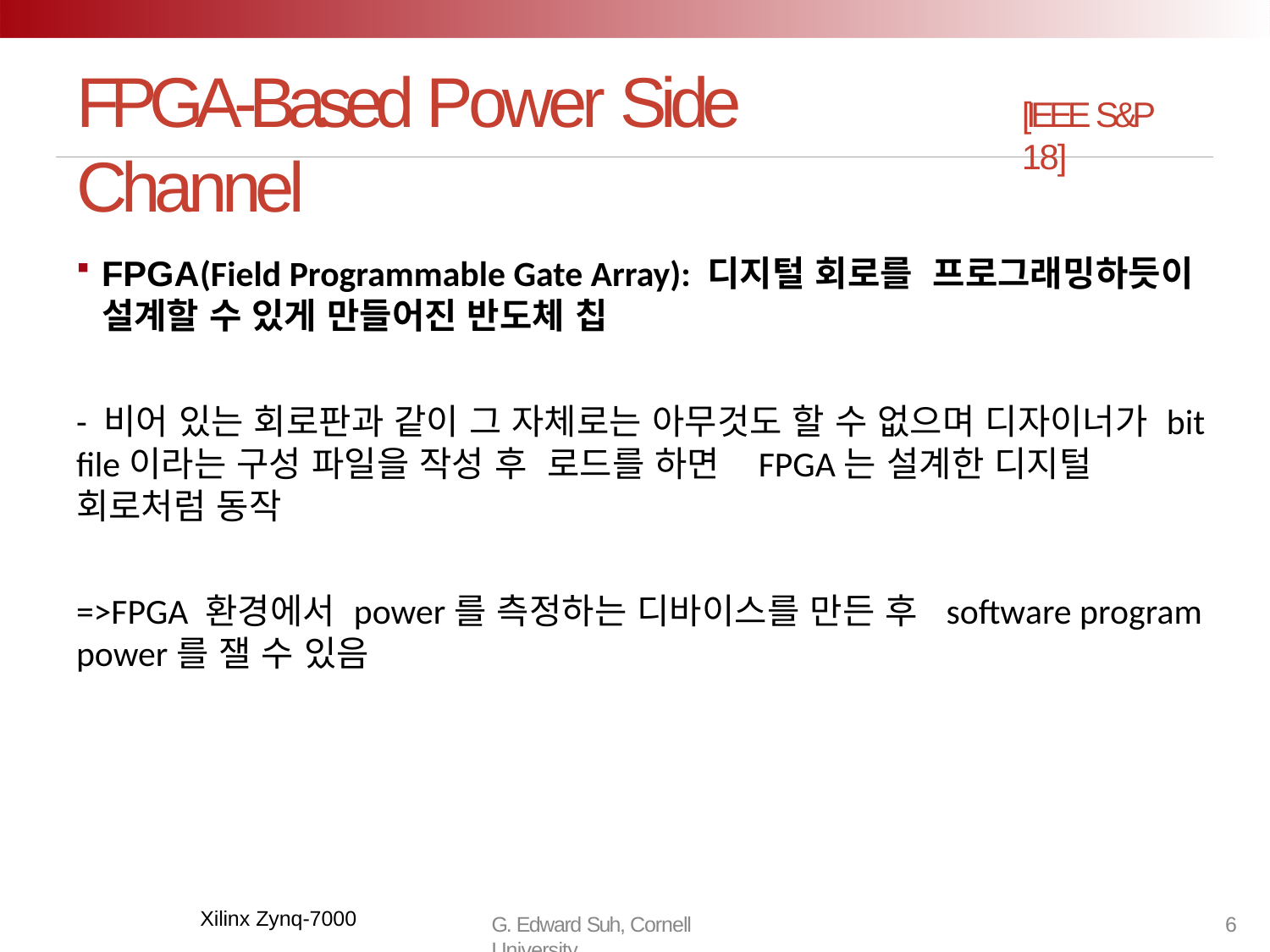

# FPGA-Based Power Side Channel
[IEEE S&P 18]

FPGA(Field Programmable Gate Array): 디지털 회로를  프로그래밍하듯이 설계할 수 있게 만들어진 반도체 칩

- 비어 있는 회로판과 같이 그 자체로는 아무것도 할 수 없으며 디자이너가 bit file이라는 구성 파일을 작성 후  로드를 하면   FPGA는 설계한 디지털 회로처럼 동작

=>FPGA 환경에서 power를 측정하는 디바이스를 만든 후  software program power를 잴 수 있음

Xilinx Zynq-7000
G. Edward Suh, Cornell University
6